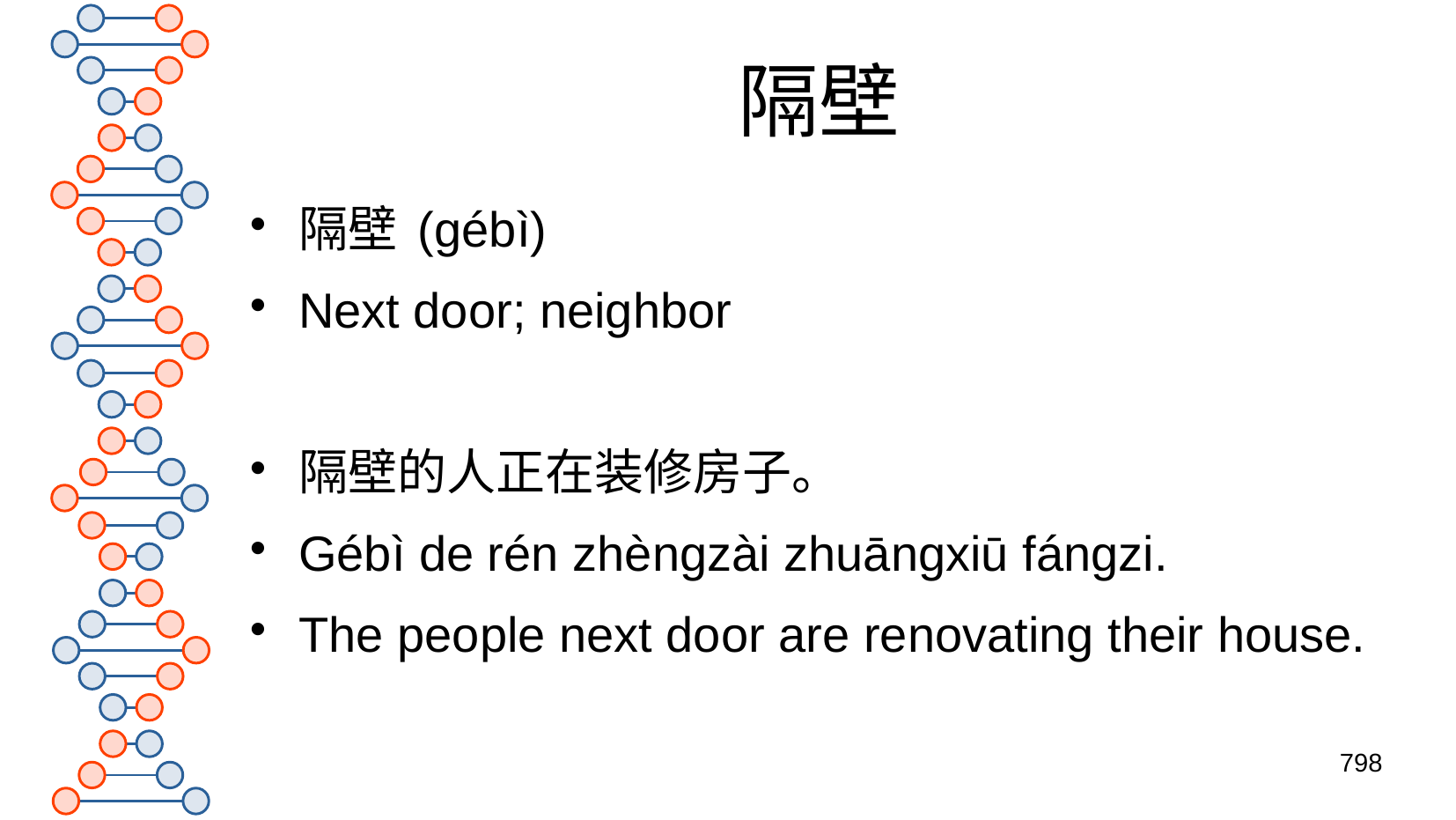

# 隔壁
隔壁 (gébì)
Next door; neighbor

隔壁的人正在装修房子。
Gébì de rén zhèngzài zhuāngxiū fángzi.
The people next door are renovating their house.

798